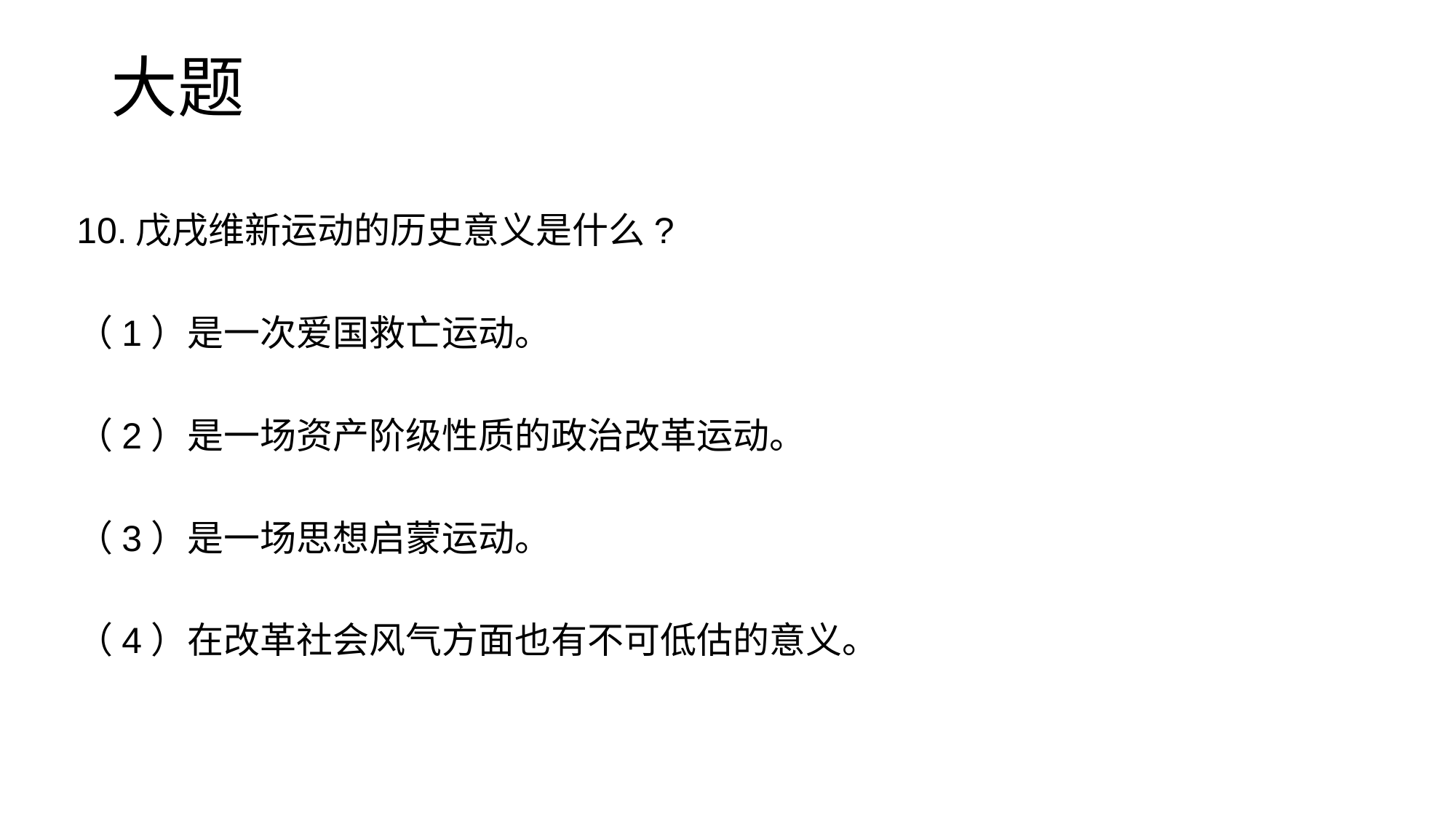

# 大题
10.戊戌维新运动的历史意义是什么?
（1）是一次爱国救亡运动。
（2）是一场资产阶级性质的政治改革运动。
（3）是一场思想启蒙运动。
（4）在改革社会风气方面也有不可低估的意义。